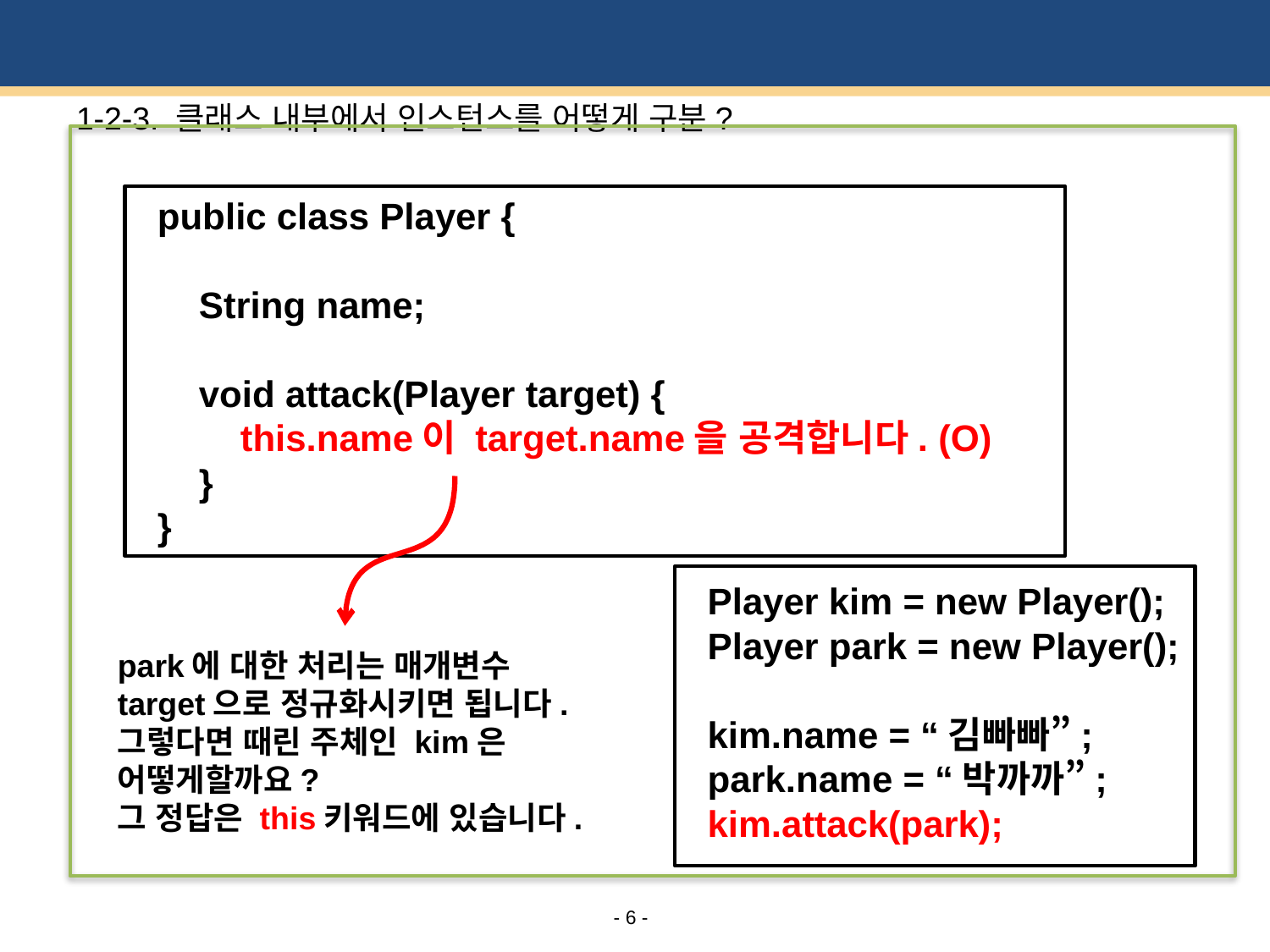

# 1-2-3. 클래스 내부에서 인스턴스를 어떻게 구분?

public class Player {

    String name;

    void attack(Player target) {
        this.name이 target.name을 공격합니다. (O)
    }
}

Player kim = new Player();
Player park = new Player();

kim.name = “김빠빠”;
park.name = “박까까”;
kim.attack(park);
park에 대한 처리는 매개변수 target으로 정규화시키면 됩니다.
그렇다면 때린 주체인 kim은 어떻게할까요?
그 정답은 this키워드에 있습니다.